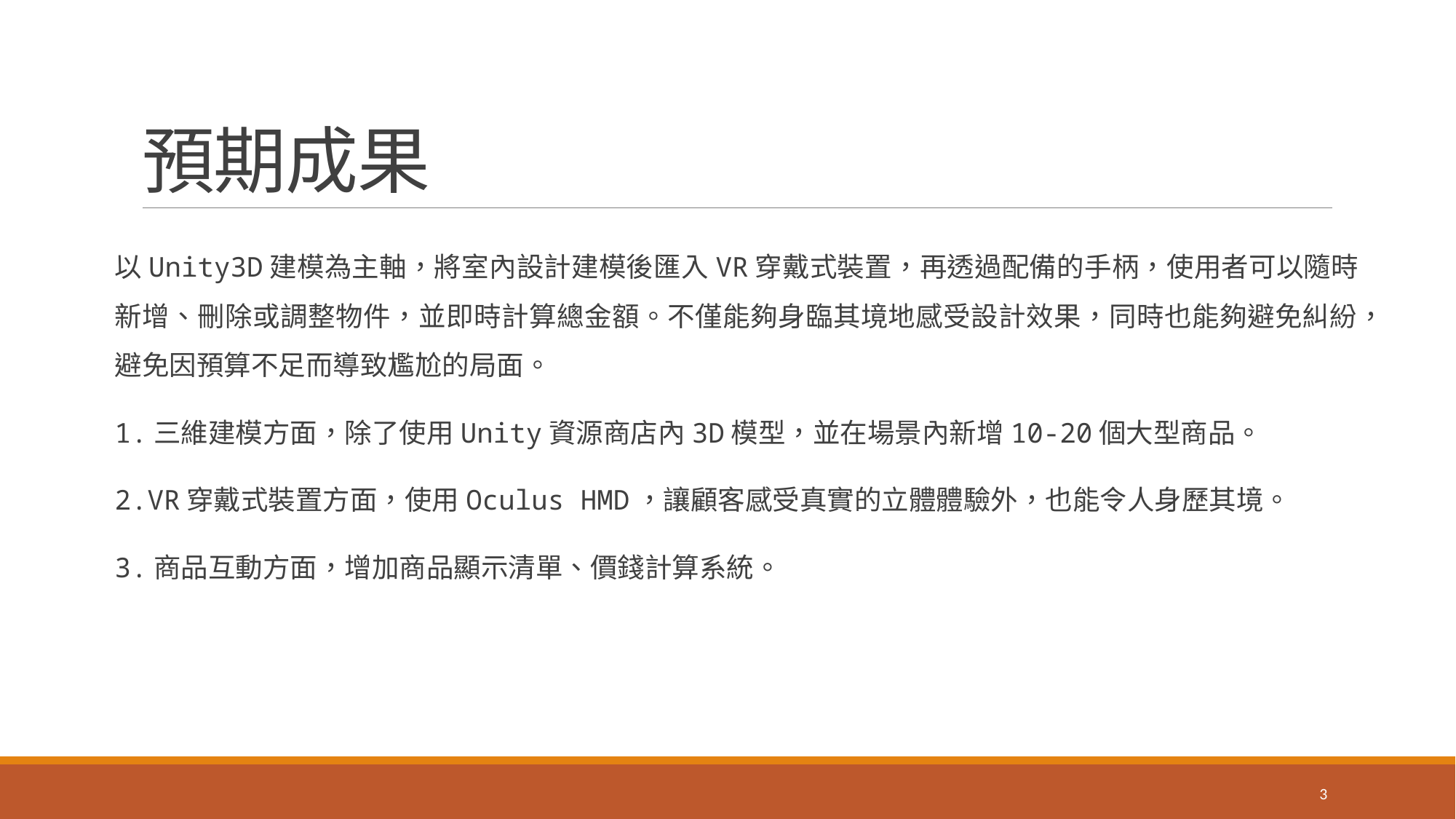

# 預期成果
以Unity3D建模為主軸，將室內設計建模後匯入VR穿戴式裝置，再透過配備的手柄，使用者可以隨時新增、刪除或調整物件，並即時計算總金額。不僅能夠身臨其境地感受設計效果，同時也能夠避免糾紛，避免因預算不足而導致尷尬的局面。
1.三維建模方面，除了使用Unity資源商店內3D模型，並在場景內新增10-20個大型商品。
2.VR穿戴式裝置方面，使用Oculus HMD，讓顧客感受真實的立體體驗外，也能令人身歷其境。
3.商品互動方面，增加商品顯示清單、價錢計算系統。

3